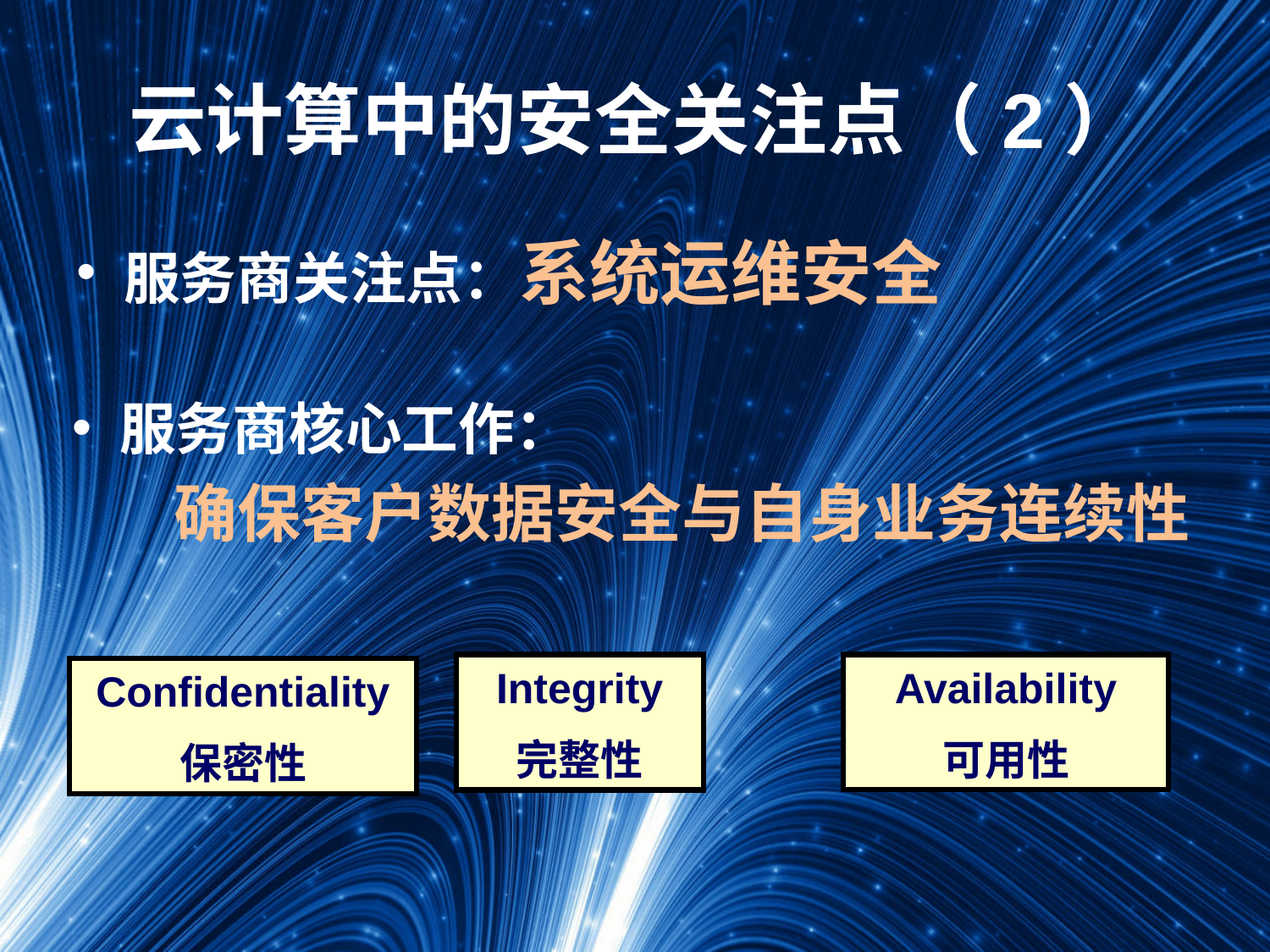

# 云计算中的安全关注点（2）
服务商关注点：系统运维安全
服务商核心工作：
确保客户数据安全与自身业务连续性
Availability
可用性
Integrity
完整性
Confidentiality
保密性